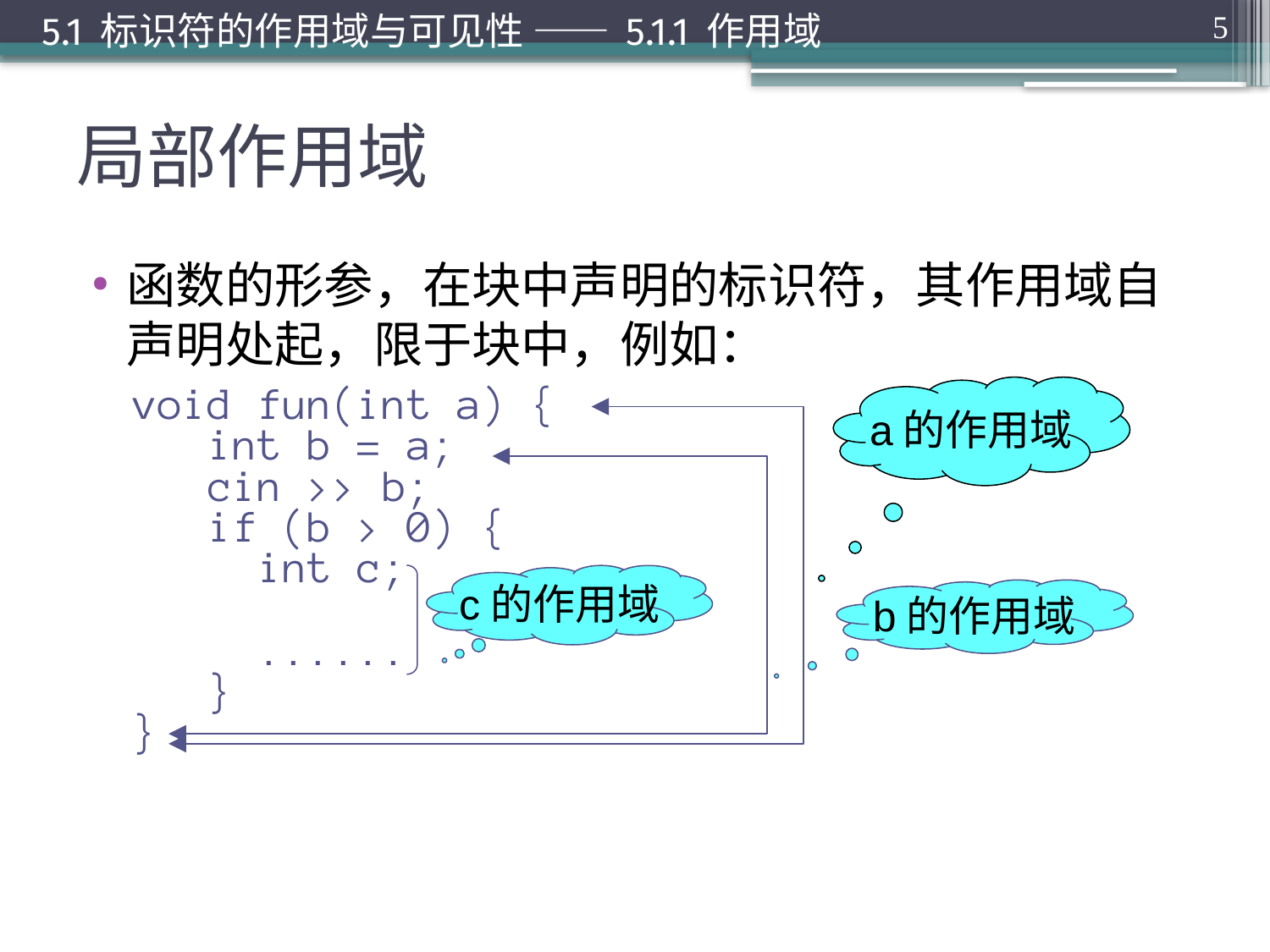

5.1 标识符的作用域与可见性 —— 5.1.1 作用域
5
# 局部作用域
函数的形参，在块中声明的标识符，其作用域自声明处起，限于块中，例如：
void fun(int a) {
   int b = a;
   cin >> b;
   if (b > 0) {
     int c;

     ......
   }
}
a的作用域

b的作用域

c的作用域